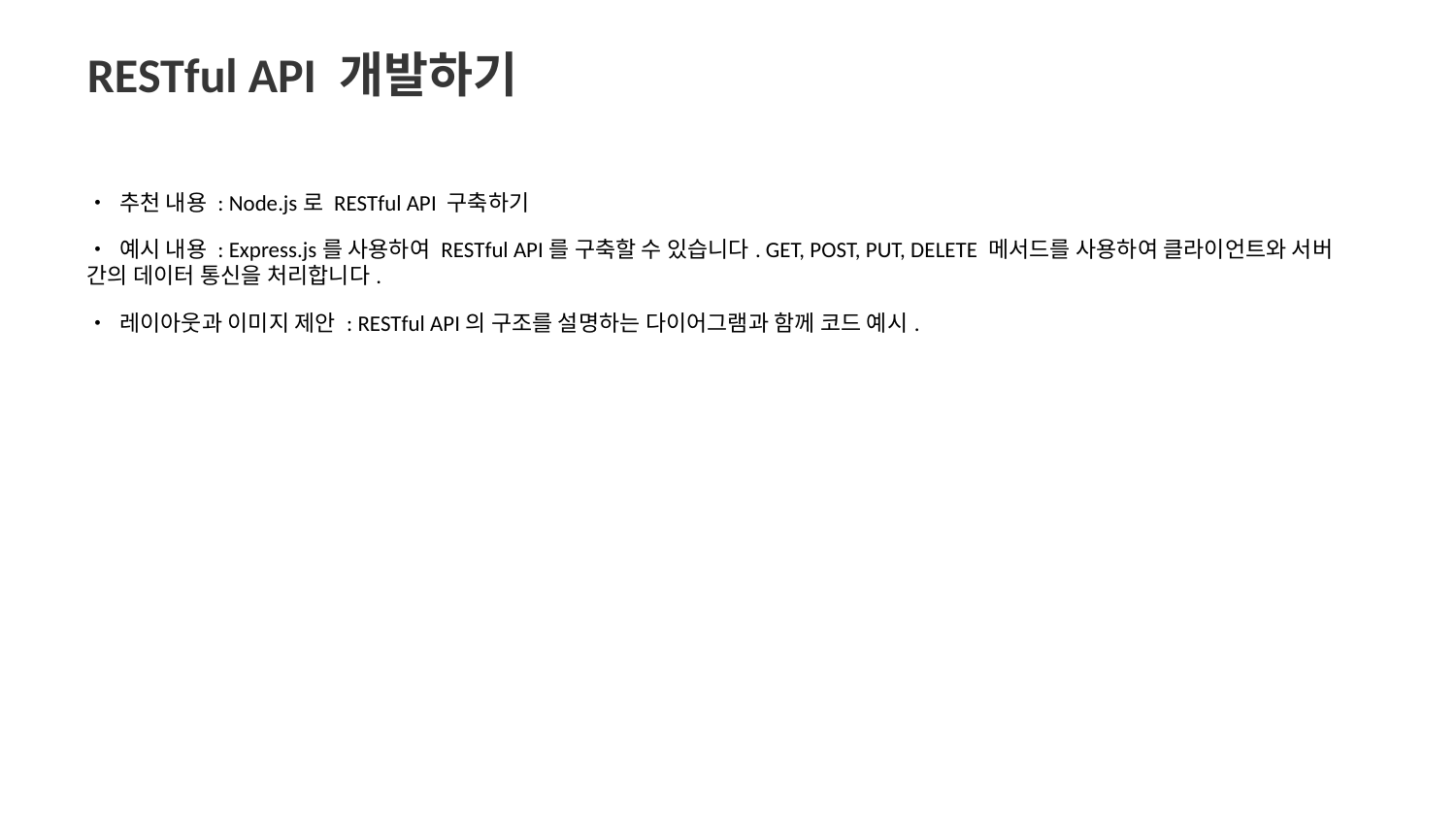

RESTful API 개발하기
• 추천 내용 : Node.js로 RESTful API 구축하기
• 예시 내용 : Express.js를 사용하여 RESTful API를 구축할 수 있습니다. GET, POST, PUT, DELETE 메서드를 사용하여 클라이언트와 서버 간의 데이터 통신을 처리합니다.
• 레이아웃과 이미지 제안 : RESTful API의 구조를 설명하는 다이어그램과 함께 코드 예시.